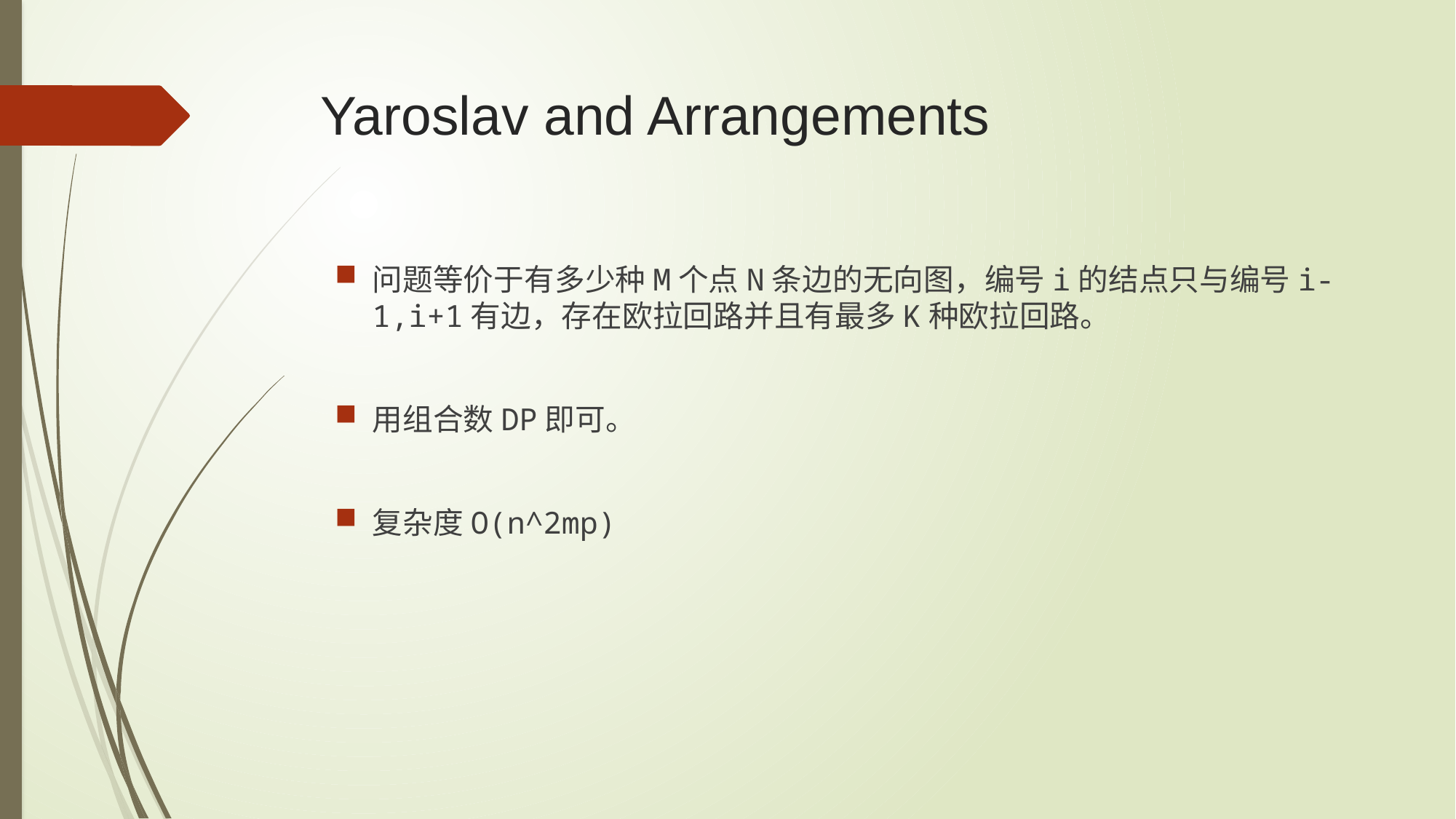

# Yaroslav and Arrangements
问题等价于有多少种M个点N条边的无向图，编号i的结点只与编号i-1,i+1有边，存在欧拉回路并且有最多K种欧拉回路。

用组合数DP即可。

复杂度O(n^2mp)